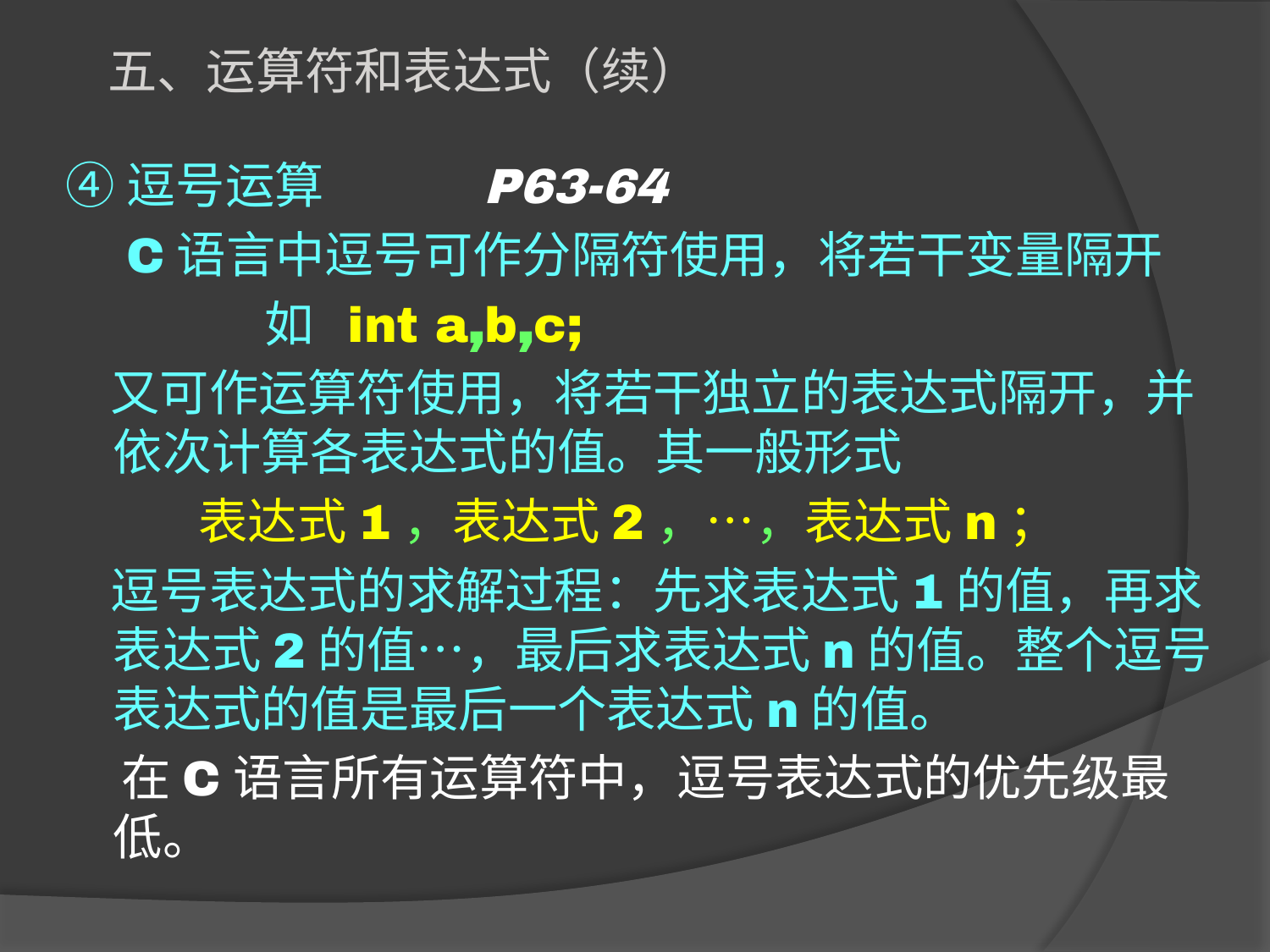

五、运算符和表达式（续）
④逗号运算　　　P63-64
　C语言中逗号可作分隔符使用，将若干变量隔开
                 如  int a,b,c;
   又可作运算符使用，将若干独立的表达式隔开，并依次计算各表达式的值。其一般形式
           表达式1，表达式2，…，表达式n；
   逗号表达式的求解过程：先求表达式1的值，再求表达式2的值…，最后求表达式n的值。整个逗号表达式的值是最后一个表达式n的值。
    在C语言所有运算符中，逗号表达式的优先级最低。